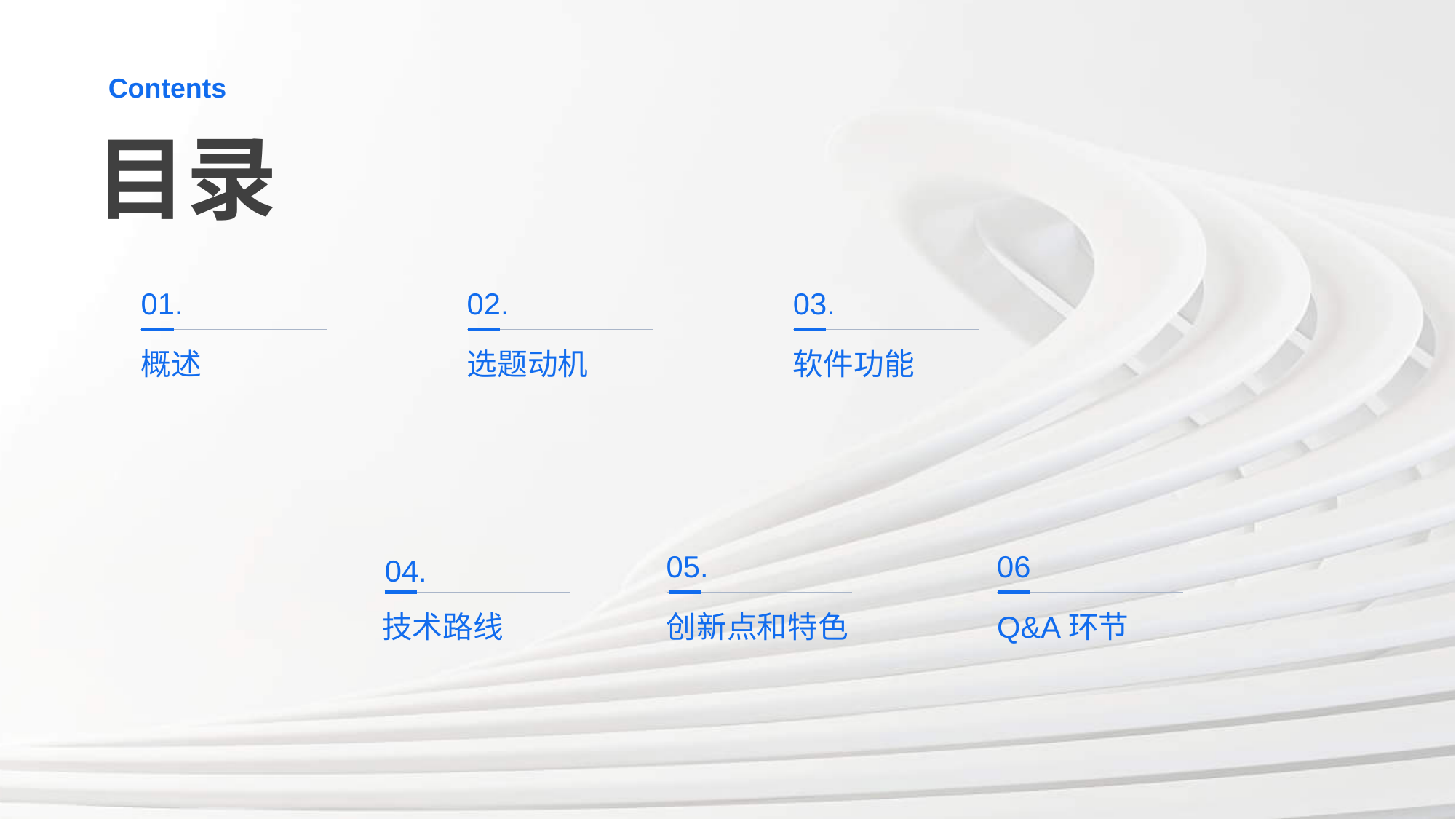

Contents
目录
01.
02.
03.
概述
选题动机
软件功能
05.
06
04.
技术路线
创新点和特色
Q&A环节